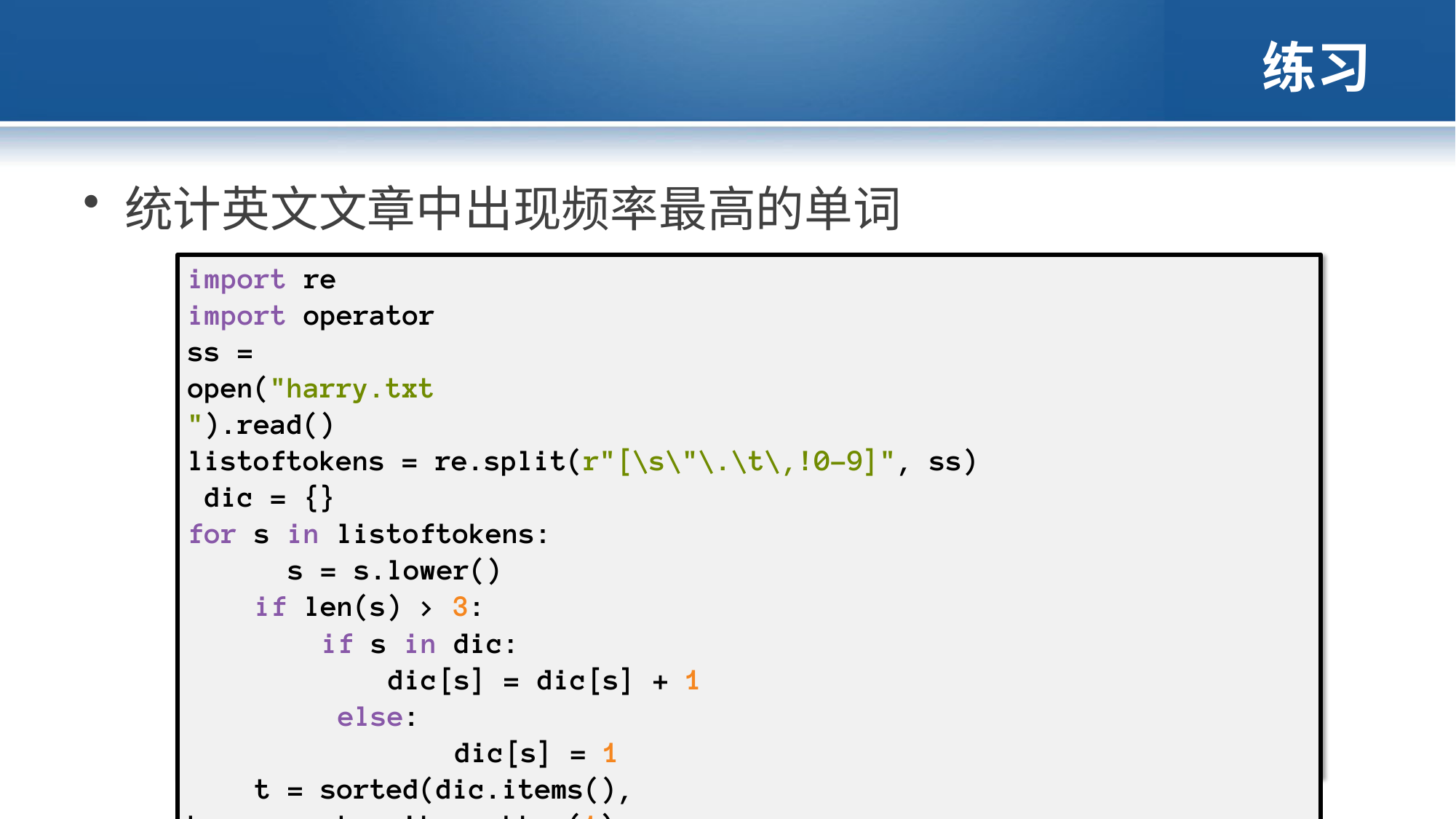

# 练习
统计英文文章中出现频率最高的单词

import re  import operator
ss = open("harry.txt").read()
listoftokens = re.split(r"[\s\"\.\t\,!0-9]", ss)  dic = {}
for s in listoftokens:   s = s.lower()
if len(s) > 3:  if s in dic:
dic[s] = dic[s] + 1  else:
dic[s] = 1
t = sorted(dic.items(), key=operator.itemgetter(1), reverse=True)
print(t)